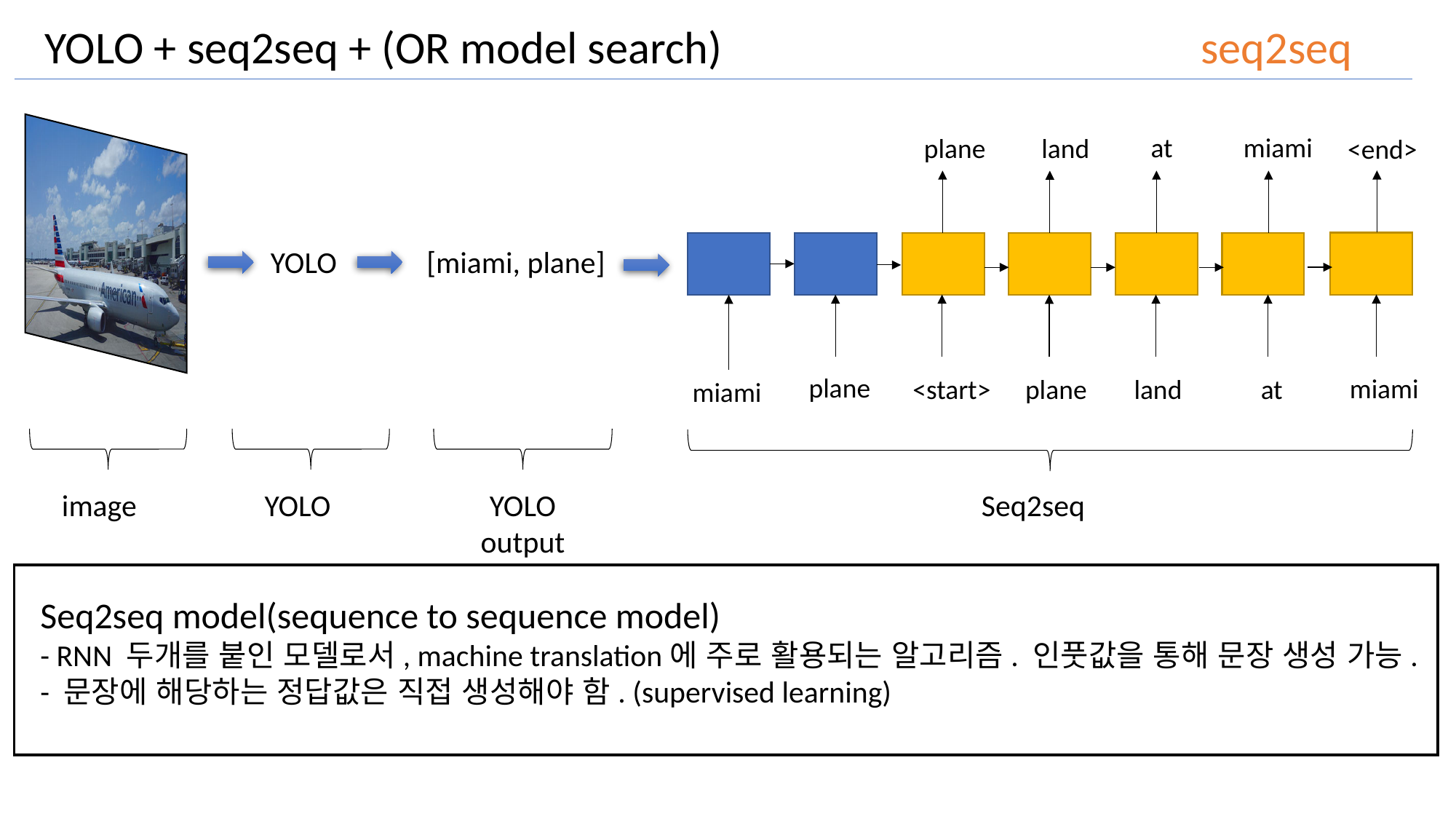

YOLO + seq2seq + (OR model search)
seq2seq

at
miami
plane
land
<end>

plane
miami
land
at
plane
<start>
miami

YOLO
[miami, plane]

YOLO
output
image
YOLO
Seq2seq

Seq2seq model(sequence to sequence model)
- RNN 두개를 붙인 모델로서, machine translation에 주로 활용되는 알고리즘. 인풋값을 통해 문장 생성 가능.
- 문장에 해당하는 정답값은 직접 생성해야 함. (supervised learning)